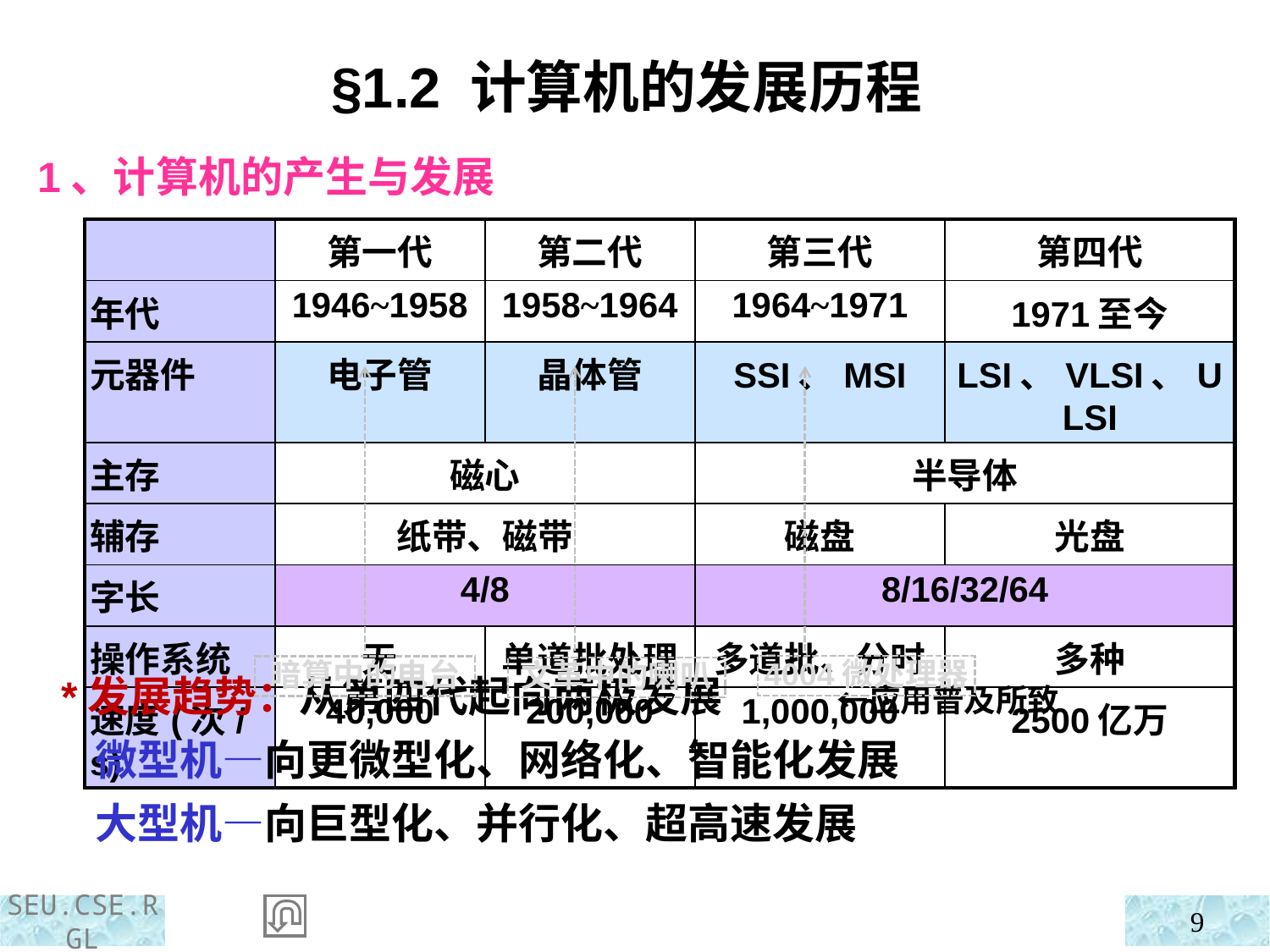

§1.2 计算机的发展历程
1、计算机的产生与发展
|  | 第一代 | 第二代 | 第三代 | 第四代 |
| --- | --- | --- | --- | --- |
| 年代 | 1946~1958 | 1958~1964 | 1964~1971 | 1971至今 |
| 元器件 | 电子管 | 晶体管 | SSI、MSI | LSI、VLSI、ULSI |
| 主存 | 磁心 |  | 半导体 |  |
| 辅存 | 纸带、磁带 |  | 磁盘 | 光盘 |
| 字长 | 4/8 |  | 8/16/32/64 |  |
| 操作系统 | 无 | 单道批处理 | 多道批、分时 | 多种 |
| 速度(次/s) | 40,000 | 200,000 | 1,000,000 | 2500亿万 |
4004微处理器
暗算中的电台
文革中的喇叭
  *发展趋势：从第四代起向两极发展            ←应用普及所致
     微型机—向更微型化、网络化、智能化发展
     大型机—向巨型化、并行化、超高速发展

9